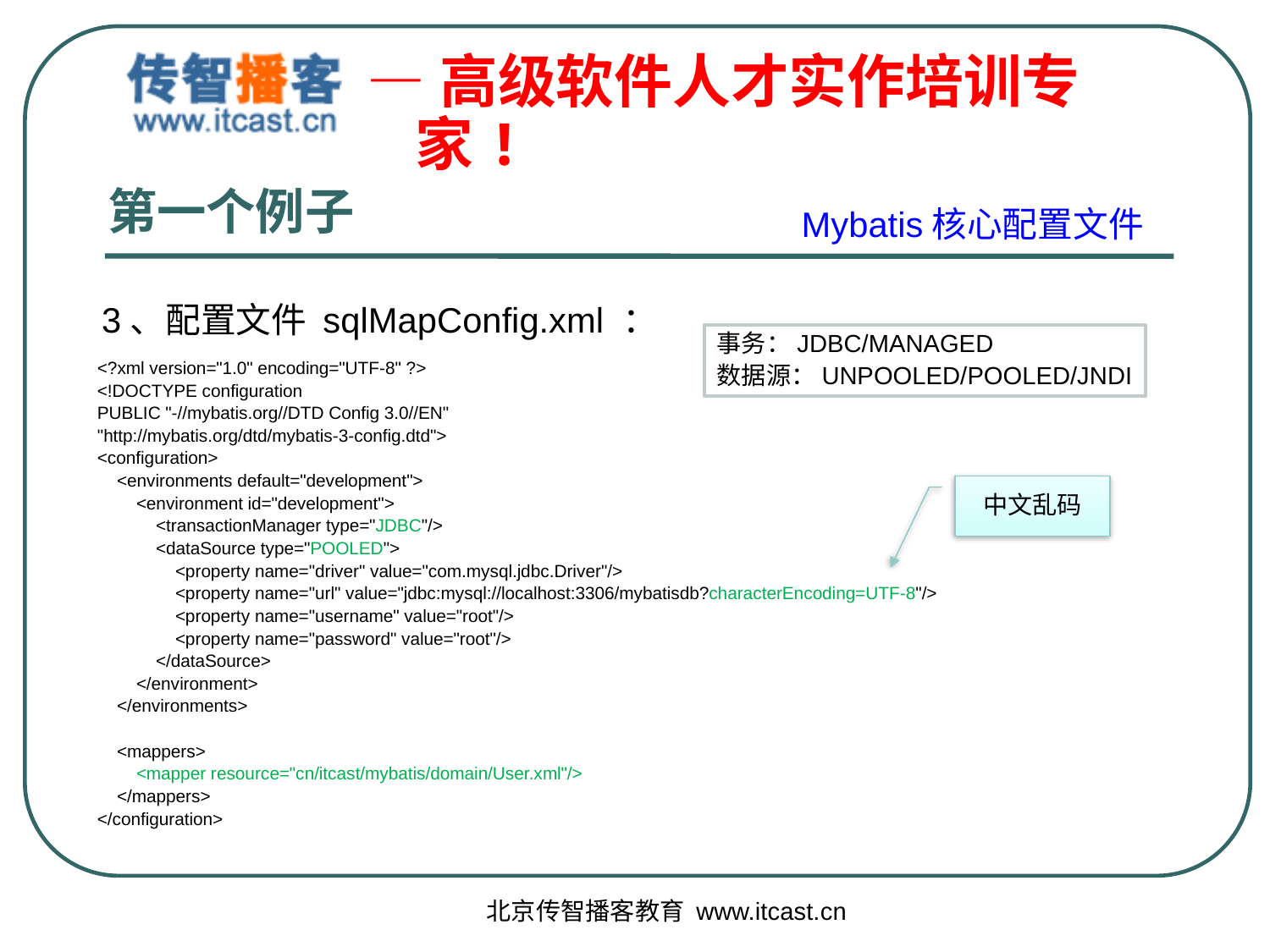

# 第一个例子
Mybatis核心配置文件
3、配置文件 sqlMapConfig.xml ：
事务：JDBC/MANAGED
数据源：UNPOOLED/POOLED/JNDI
<?xml version="1.0" encoding="UTF-8" ?>
<!DOCTYPE configuration
PUBLIC "-//mybatis.org//DTD Config 3.0//EN"
"http://mybatis.org/dtd/mybatis-3-config.dtd">
<configuration>
    <environments default="development">
        <environment id="development">
            <transactionManager type="JDBC"/>
            <dataSource type="POOLED">
                <property name="driver" value="com.mysql.jdbc.Driver"/>
                <property name="url" value="jdbc:mysql://localhost:3306/mybatisdb?characterEncoding=UTF-8"/>
                <property name="username" value="root"/>
                <property name="password" value="root"/>
            </dataSource>
        </environment>
    </environments>

    <mappers>
        <mapper resource="cn/itcast/mybatis/domain/User.xml"/>
    </mappers>
</configuration>
中文乱码
北京传智播客教育 www.itcast.cn